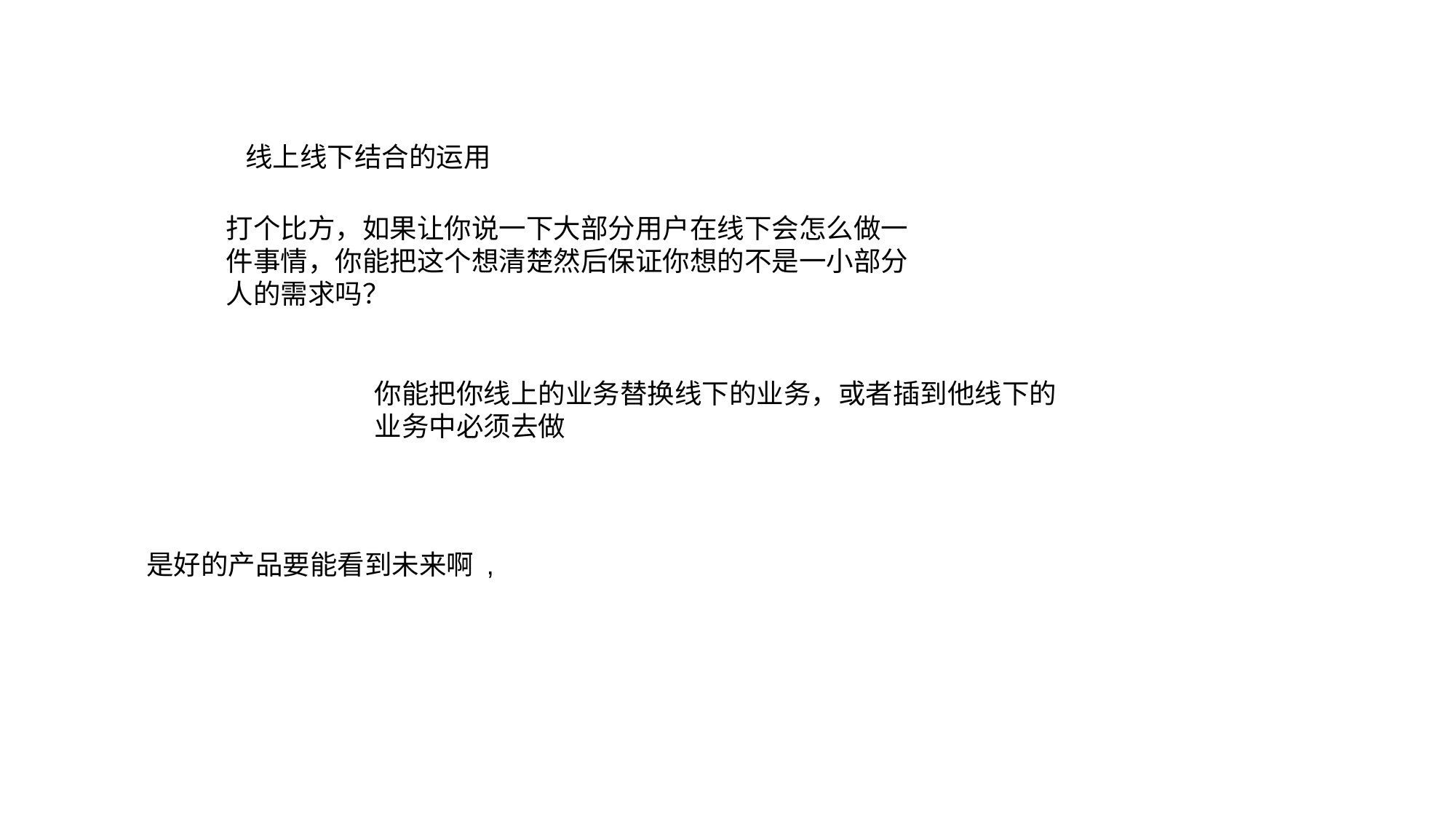

线上线下结合的运用
打个比方，如果让你说一下大部分用户在线下会怎么做一件事情，你能把这个想清楚然后保证你想的不是一小部分人的需求吗？
你能把你线上的业务替换线下的业务，或者插到他线下的业务中必须去做
是好的产品要能看到未来啊 ,